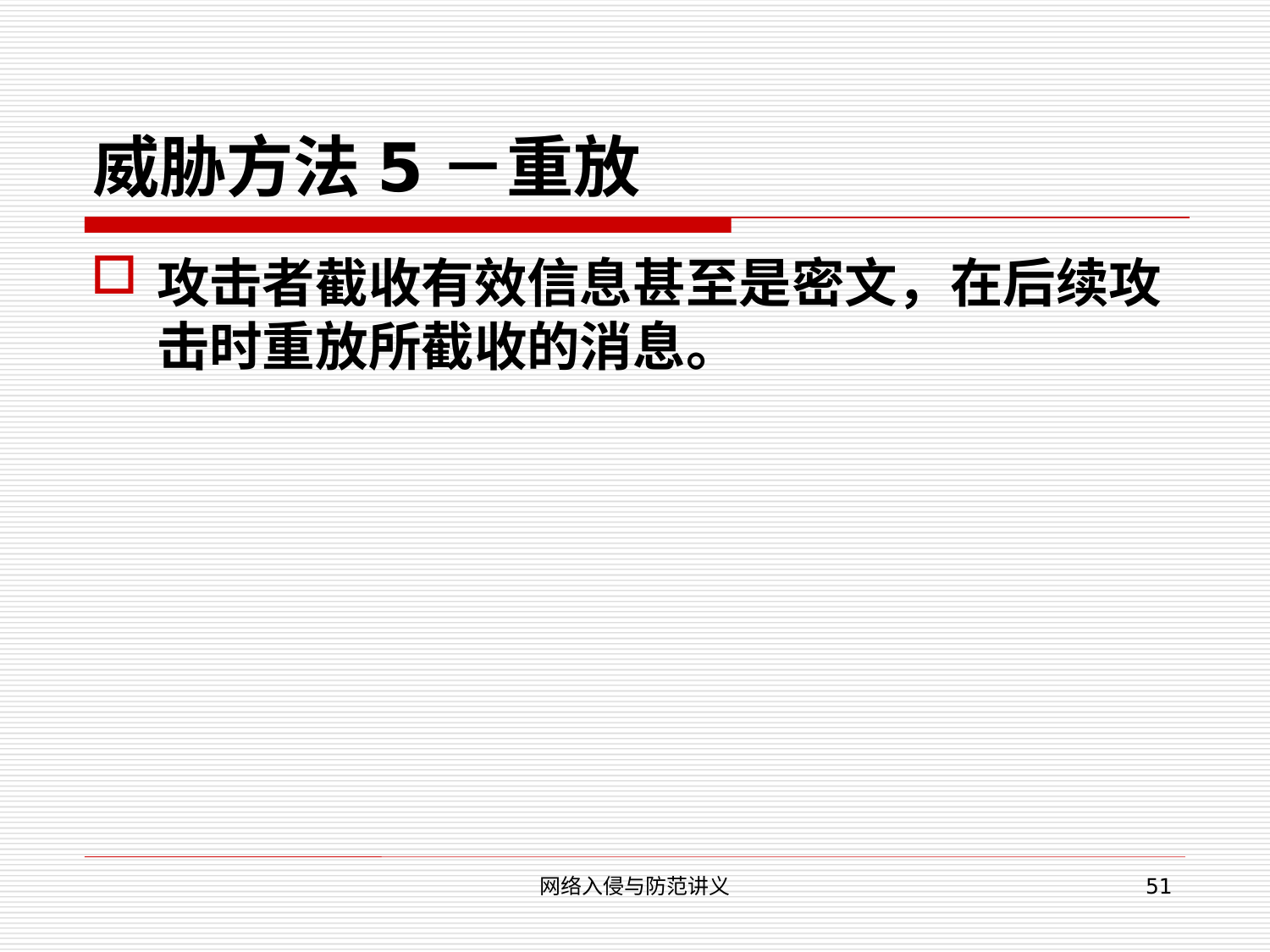

威胁方法5－重放
攻击者截收有效信息甚至是密文，在后续攻击时重放所截收的消息。

网络入侵与防范讲义
51